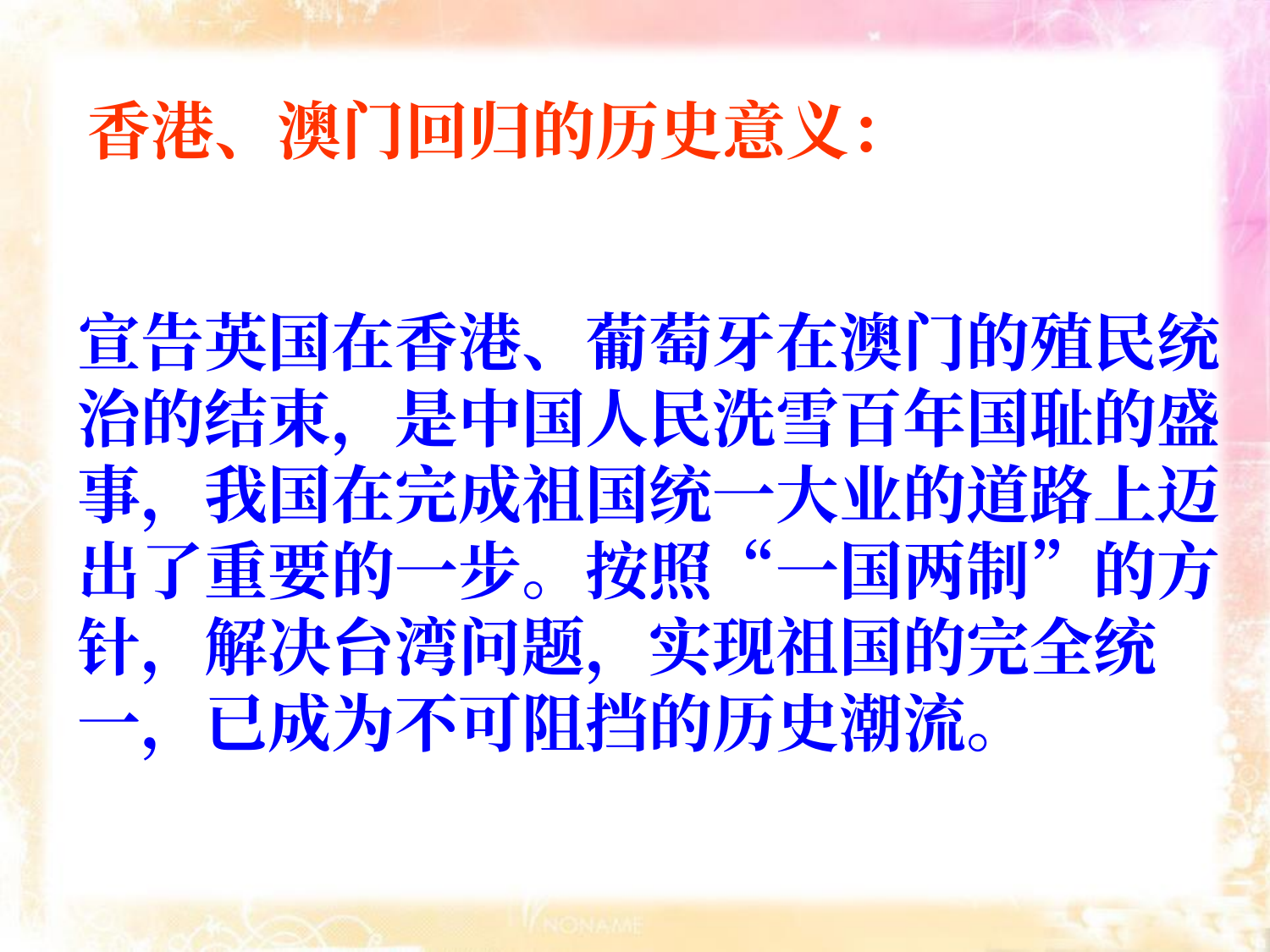

香港、澳门回归的历史意义：
宣告英国在香港、葡萄牙在澳门的殖民统治的结束，是中国人民洗雪百年国耻的盛事，我国在完成祖国统一大业的道路上迈出了重要的一步。按照“一国两制”的方针，解决台湾问题，实现祖国的完全统一，已成为不可阻挡的历史潮流。